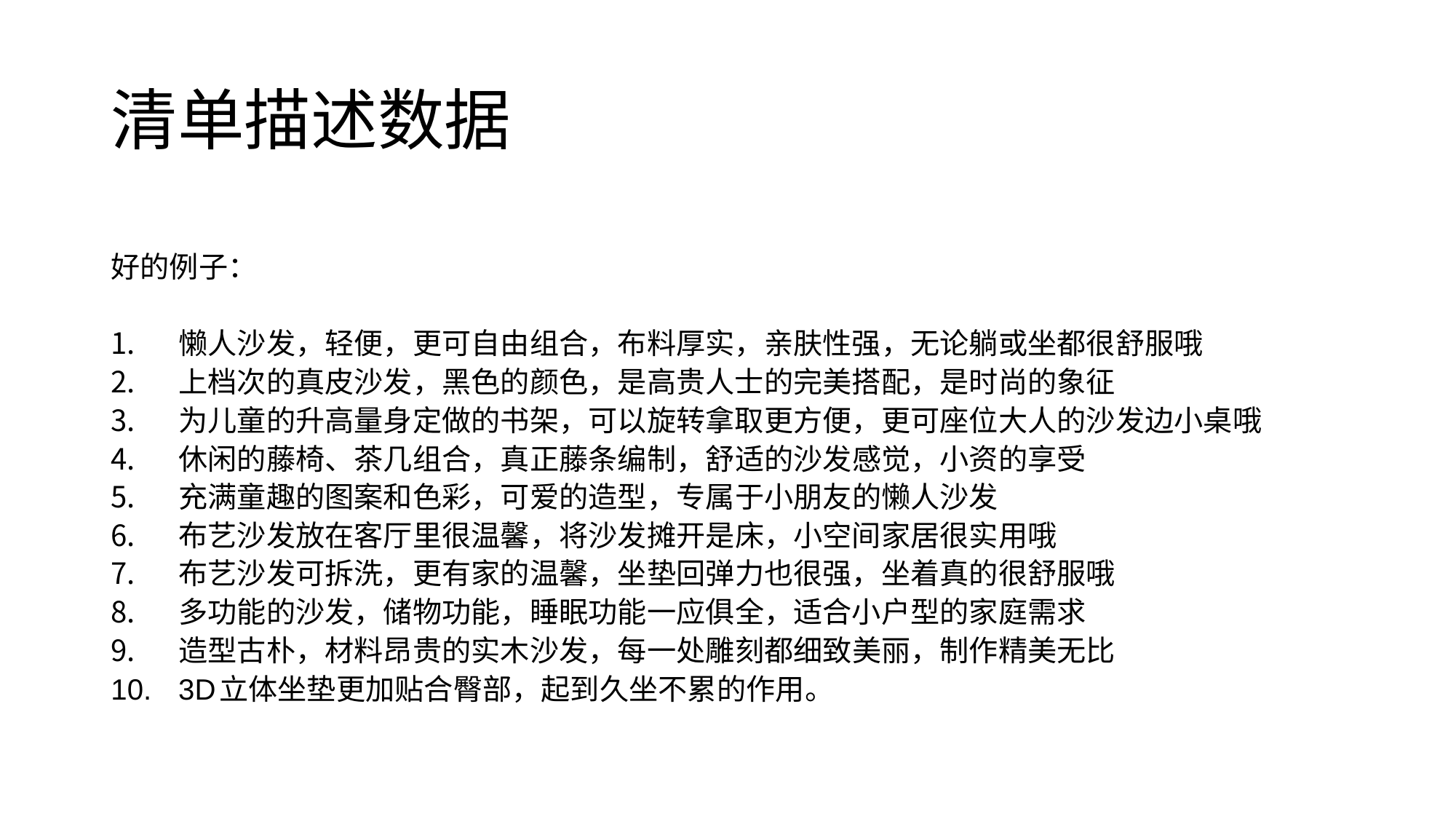

# 清单描述数据

好的例子：

懒人沙发，轻便，更可自由组合，布料厚实，亲肤性强，无论躺或坐都很舒服哦
上档次的真皮沙发，黑色的颜色，是高贵人士的完美搭配，是时尚的象征
为儿童的升高量身定做的书架，可以旋转拿取更方便，更可座位大人的沙发边小桌哦
休闲的藤椅、茶几组合，真正藤条编制，舒适的沙发感觉，小资的享受
充满童趣的图案和色彩，可爱的造型，专属于小朋友的懒人沙发
布艺沙发放在客厅里很温馨，将沙发摊开是床，小空间家居很实用哦
布艺沙发可拆洗，更有家的温馨，坐垫回弹力也很强，坐着真的很舒服哦
多功能的沙发，储物功能，睡眠功能一应俱全，适合小户型的家庭需求
造型古朴，材料昂贵的实木沙发，每一处雕刻都细致美丽，制作精美无比
3D立体坐垫更加贴合臀部，起到久坐不累的作用。